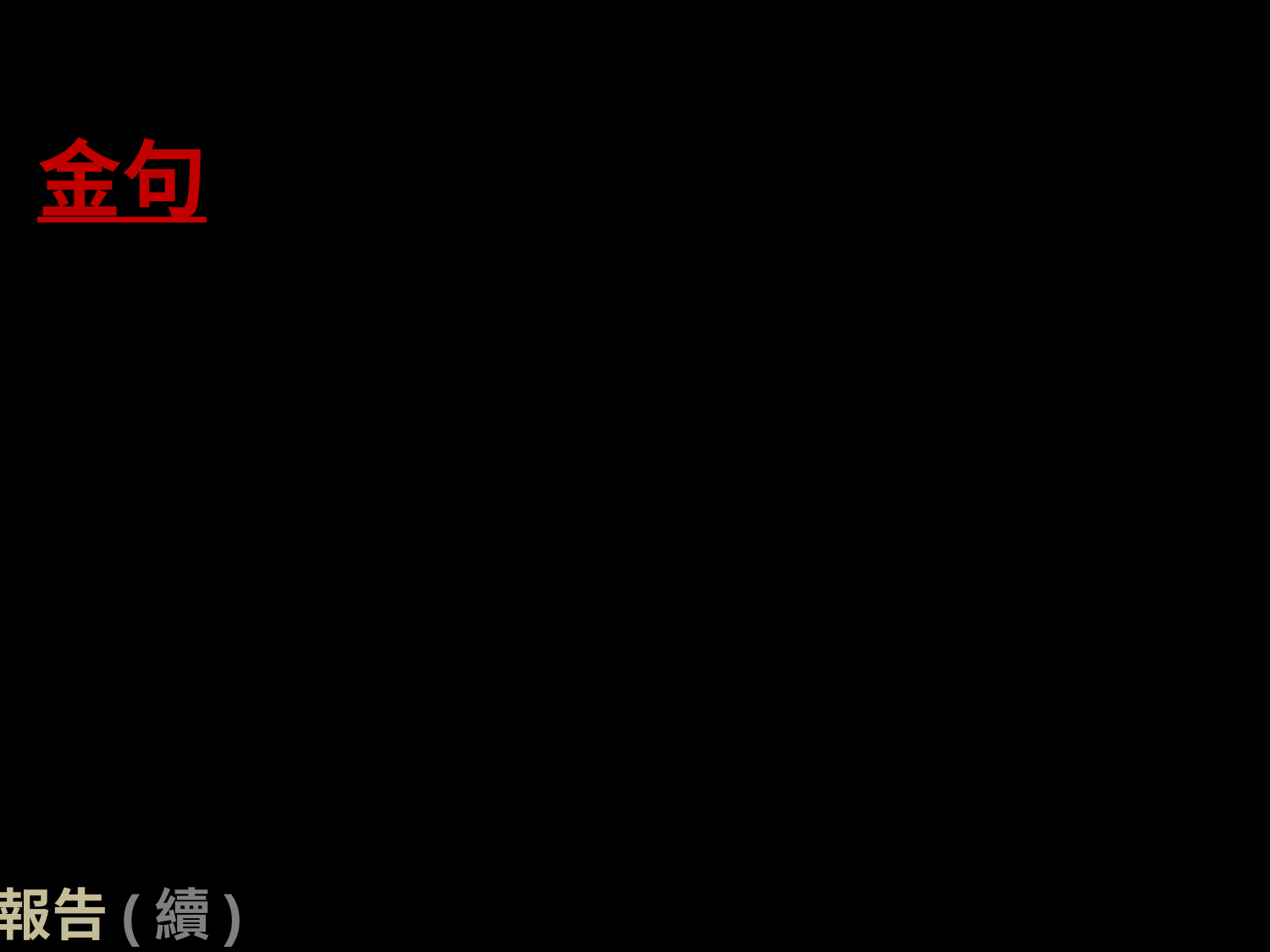

金句
「你們要順從耶和華 – 你們的神，敬畏他，謹守他的誡命，聽從他的話，事奉祂，專靠祂」
(申命記 13:4)
報告(續)